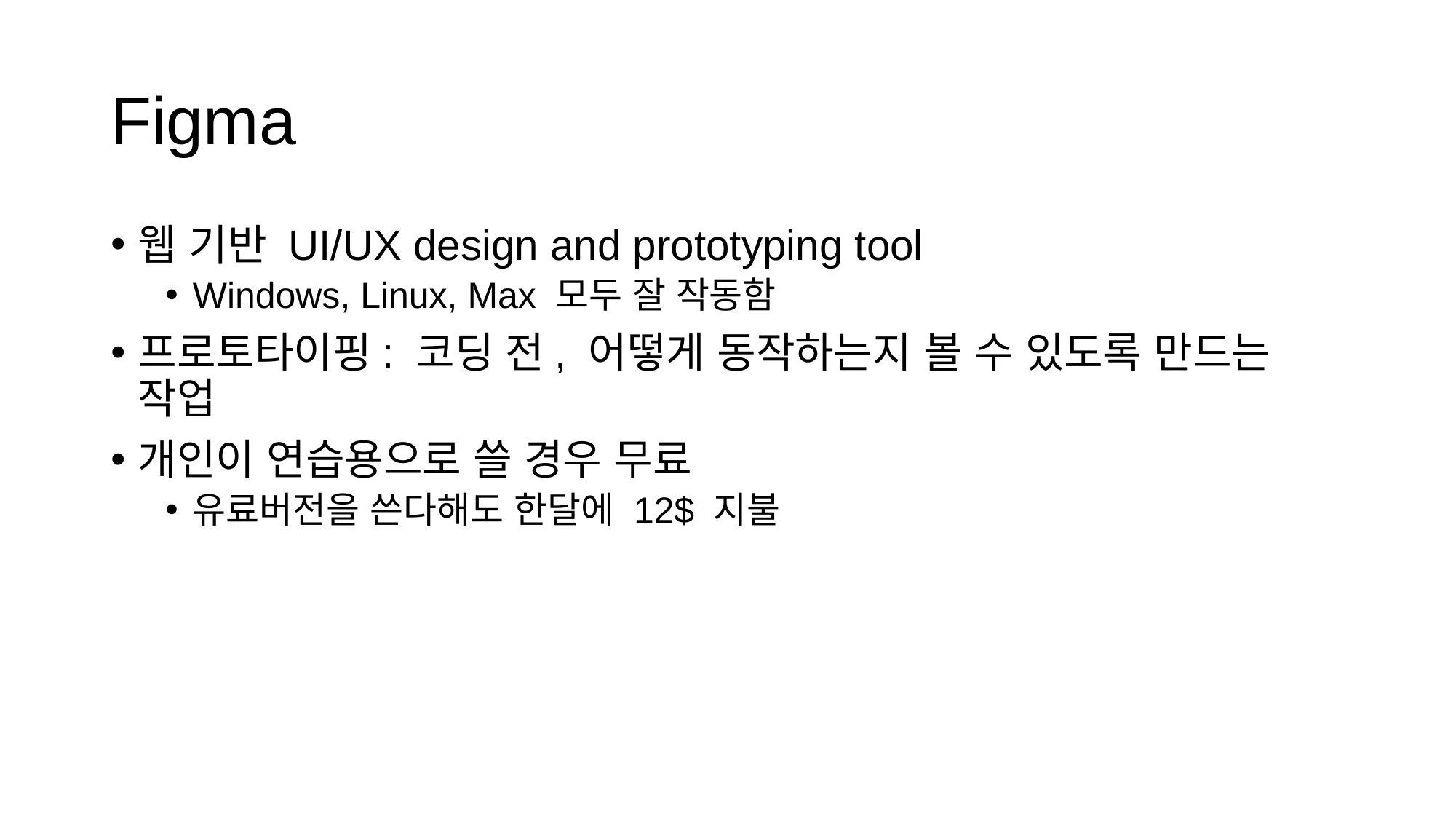

# Figma
웹 기반 UI/UX design and prototyping tool
Windows, Linux, Max 모두 잘 작동함
프로토타이핑: 코딩 전, 어떻게 동작하는지 볼 수 있도록 만드는 작업
개인이 연습용으로 쓸 경우 무료
유료버전을 쓴다해도 한달에 12$ 지불